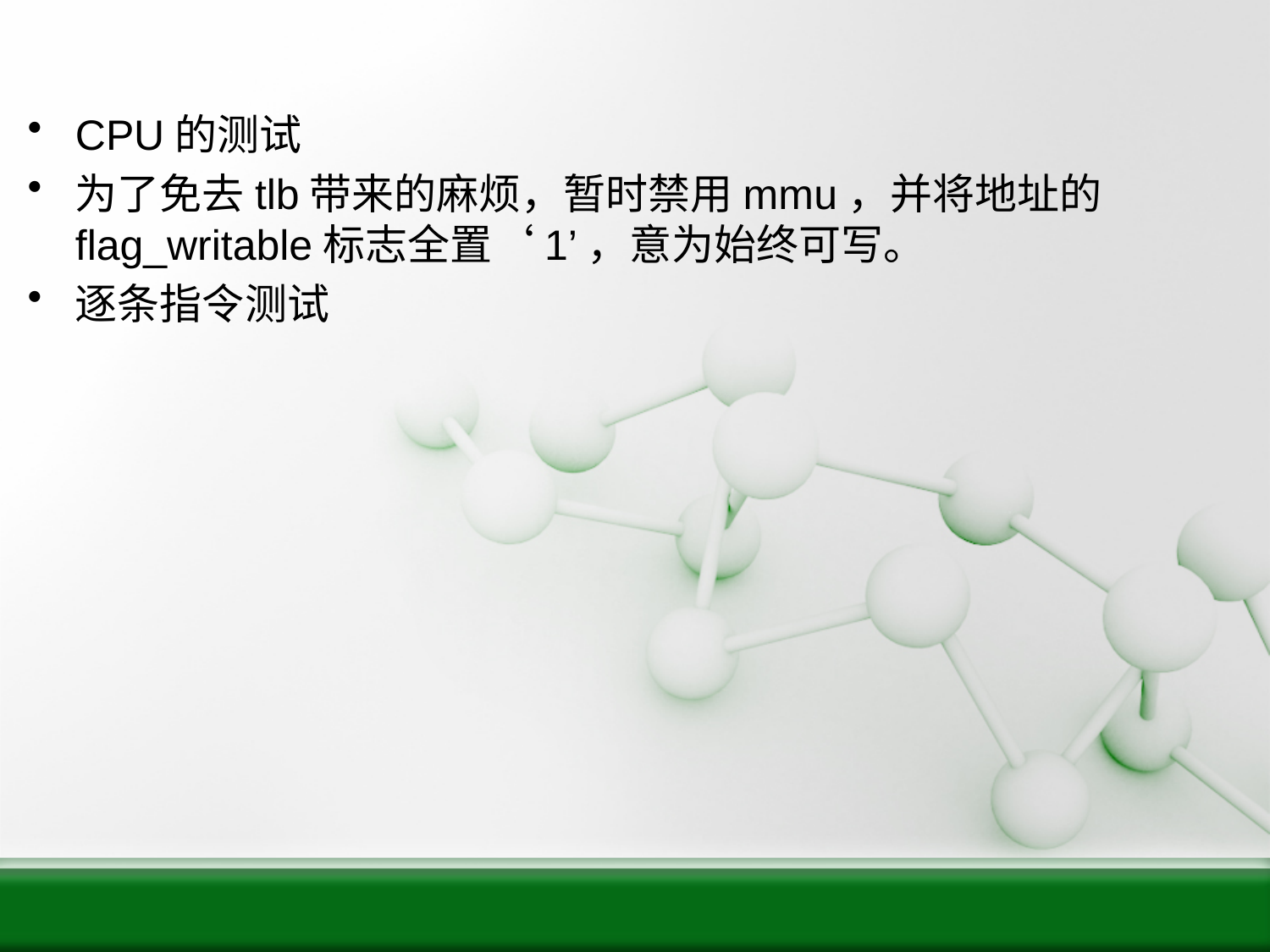

#
CPU的测试
为了免去tlb带来的麻烦，暂时禁用mmu，并将地址的flag_writable标志全置‘1’，意为始终可写。
逐条指令测试